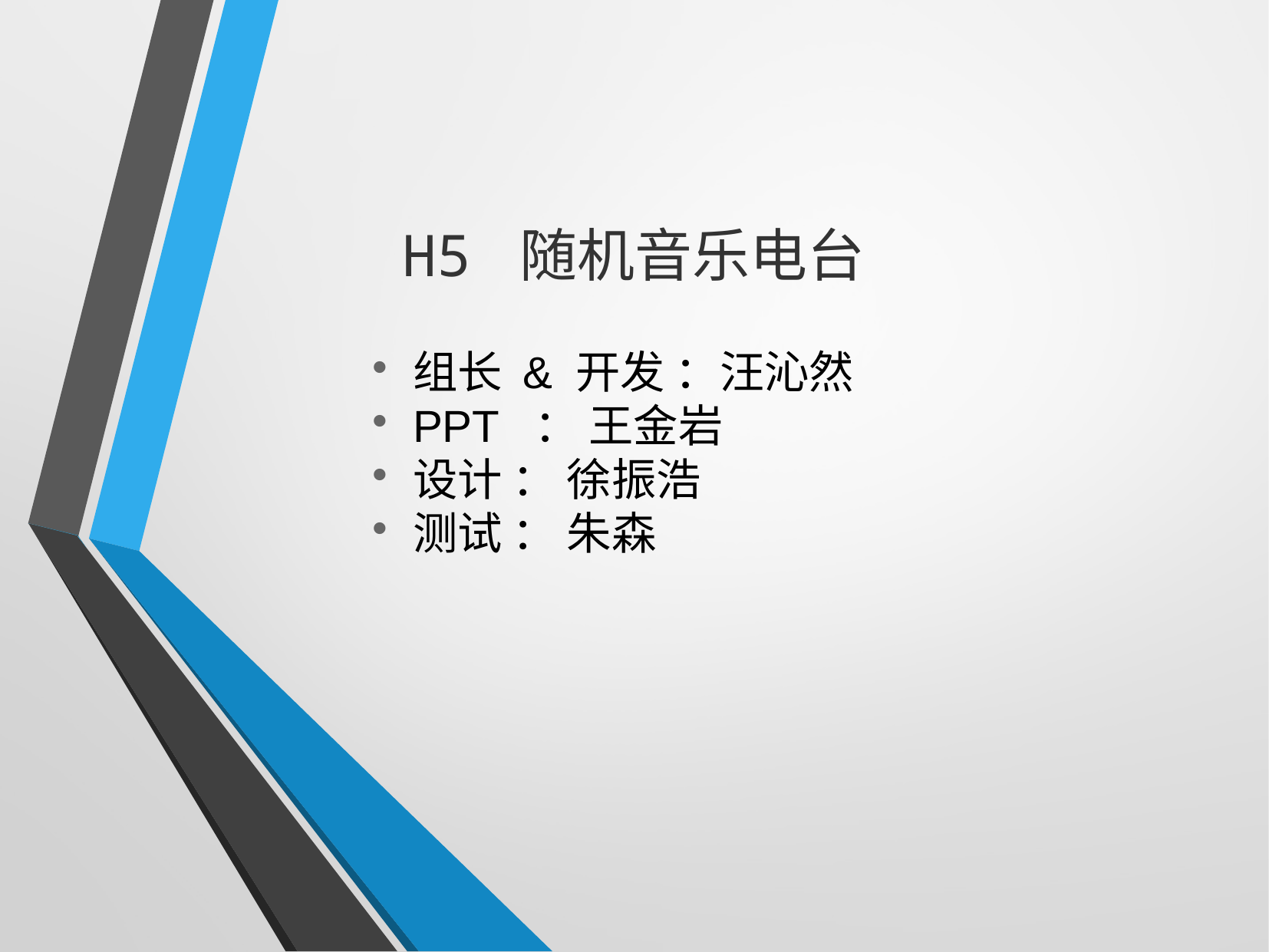

H5 随机音乐电台
组长 & 开发 ：汪沁然
PPT  ： 王金岩
设计 ： 徐振浩
测试 ： 朱森